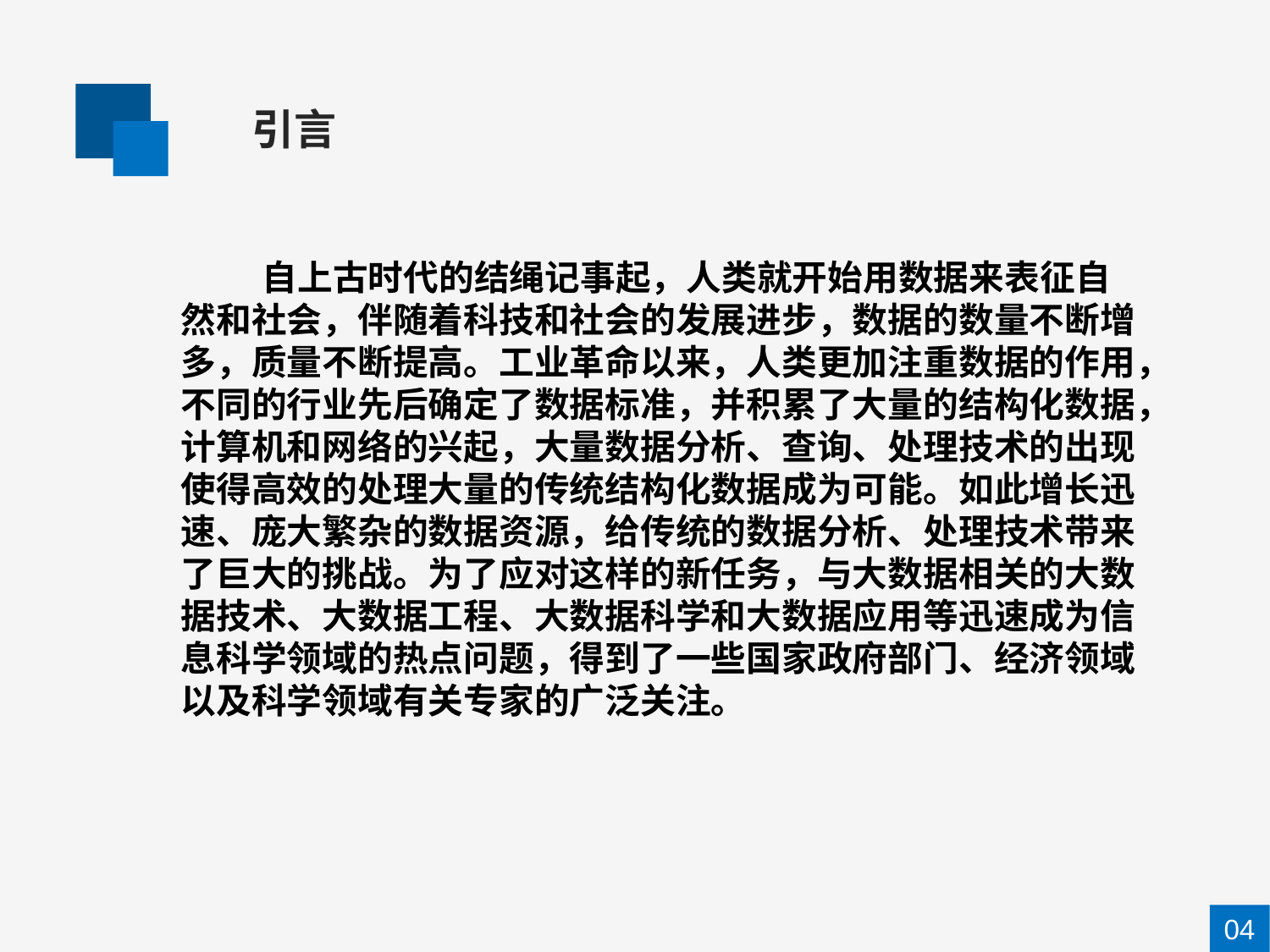

引言
          自上古时代的结绳记事起，人类就开始用数据来表征自然和社会，伴随着科技和社会的发展进步，数据的数量不断增多，质量不断提高。工业革命以来，人类更加注重数据的作用，不同的行业先后确定了数据标准，并积累了大量的结构化数据，计算机和网络的兴起，大量数据分析、查询、处理技术的出现使得高效的处理大量的传统结构化数据成为可能。如此增长迅速、庞大繁杂的数据资源，给传统的数据分析、处理技术带来了巨大的挑战。为了应对这样的新任务，与大数据相关的大数据技术、大数据工程、大数据科学和大数据应用等迅速成为信息科学领域的热点问题，得到了一些国家政府部门、经济领域以及科学领域有关专家的广泛关注。
04